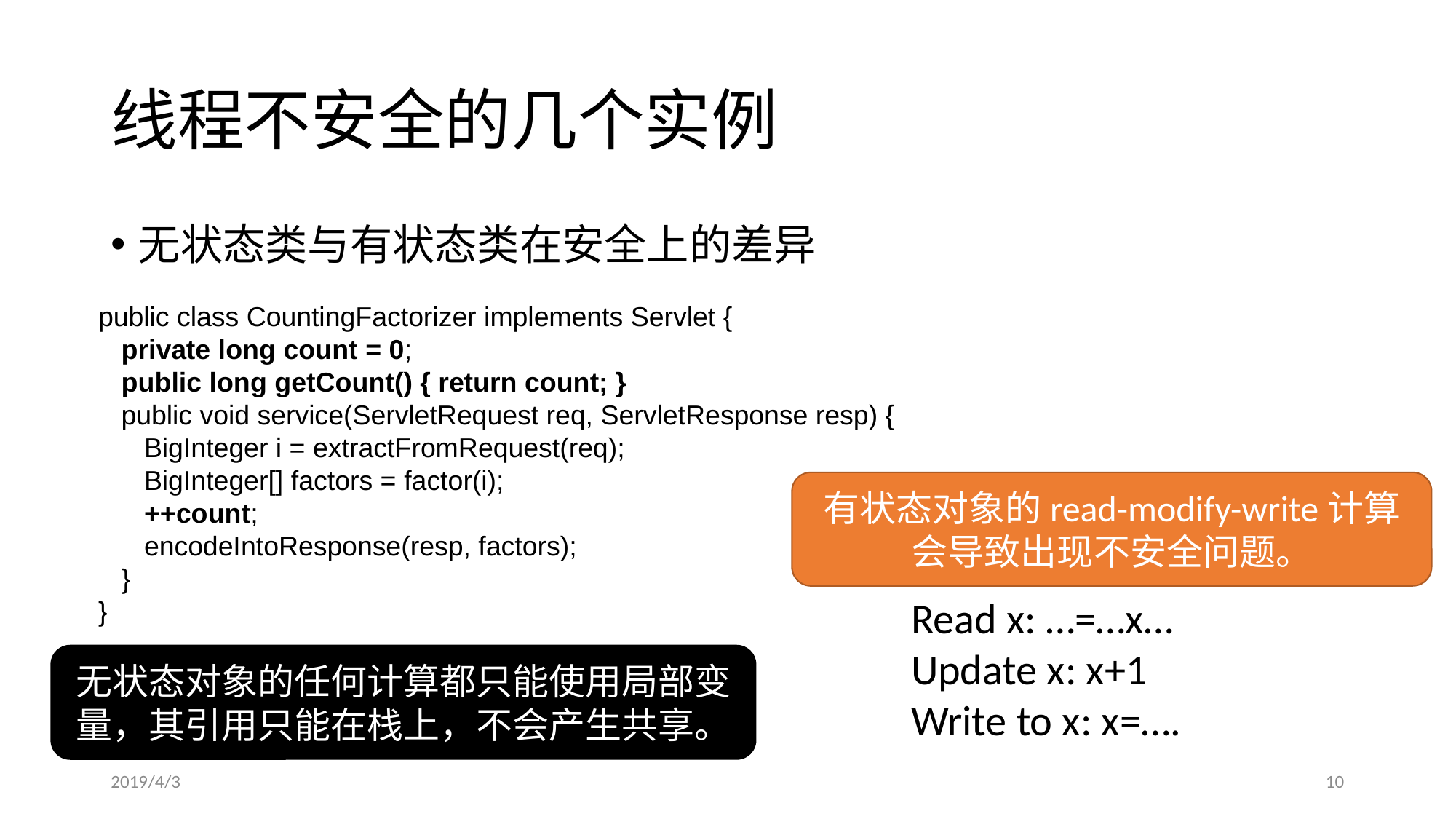

# 线程不安全的几个实例
无状态类与有状态类在安全上的差异
public class CountingFactorizer implements Servlet {
   private long count = 0;
   public long getCount() { return count; }
   public void service(ServletRequest req, ServletResponse resp) {
      BigInteger i = extractFromRequest(req);
      BigInteger[] factors = factor(i);
      ++count;
      encodeIntoResponse(resp, factors);
   }
}
有状态对象的read-modify-write计算会导致出现不安全问题。
Read x: …=…x…
Update x: x+1
Write to x: x=….
无状态对象的任何计算都只能使用局部变量，其引用只能在栈上，不会产生共享。
2019/4/3
10